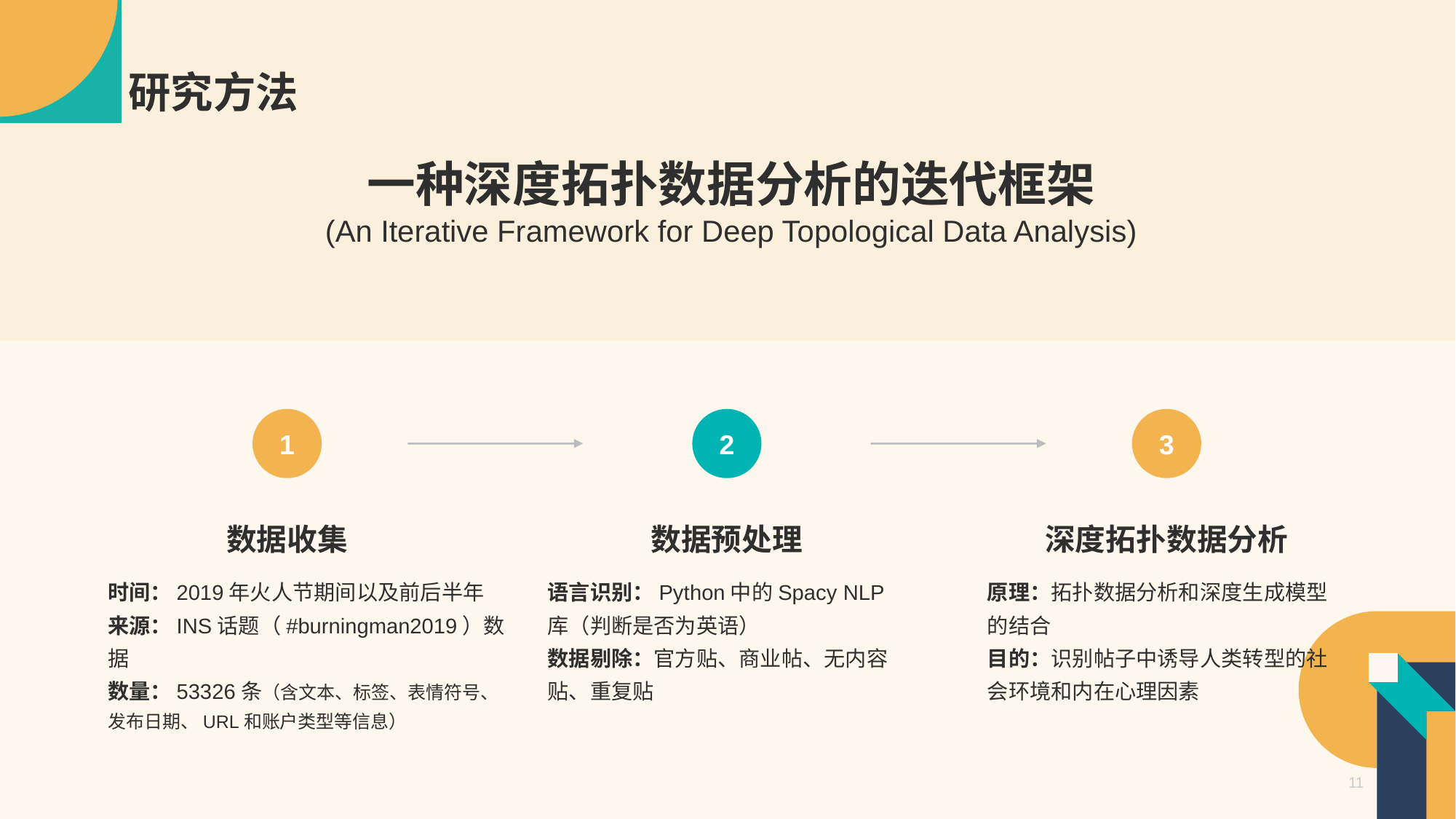

# 研究方法

一种深度拓扑数据分析的迭代框架
(An Iterative Framework for Deep Topological Data Analysis)
1
数据收集
时间：2019年火人节期间以及前后半年
来源：INS话题（#burningman2019）数据
数量：53326条（含文本、标签、表情符号、发布日期、URL和账户类型等信息）
2
数据预处理
语言识别：Python中的Spacy NLP库（判断是否为英语）
数据剔除：官方贴、商业帖、无内容贴、重复贴
3
深度拓扑数据分析
原理：拓扑数据分析和深度生成模型的结合
目的：识别帖子中诱导人类转型的社会环境和内在心理因素
11